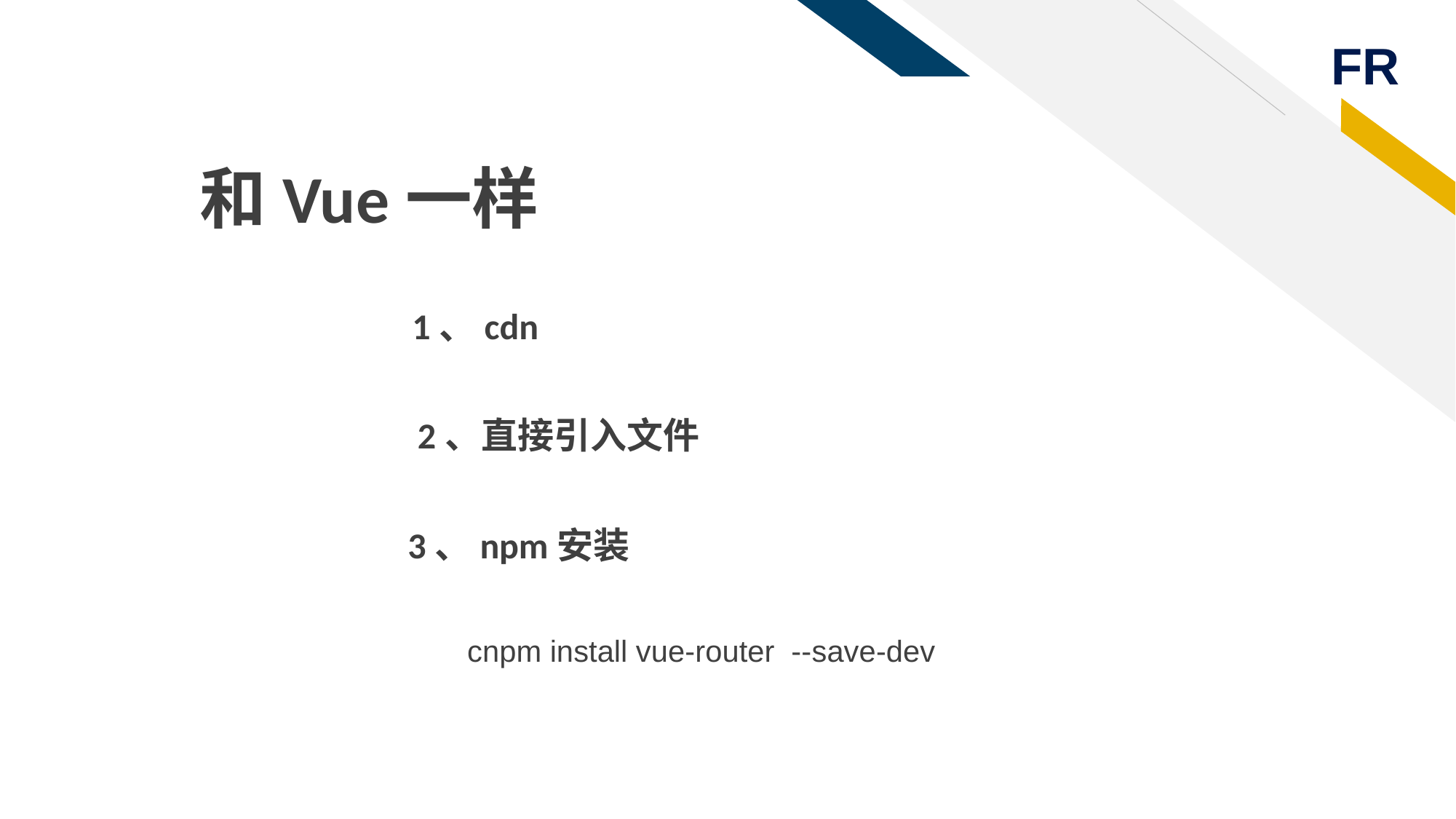

和Vue一样
1、cdn
2、直接引入文件
3、npm安装
cnpm install vue-router  --save-dev